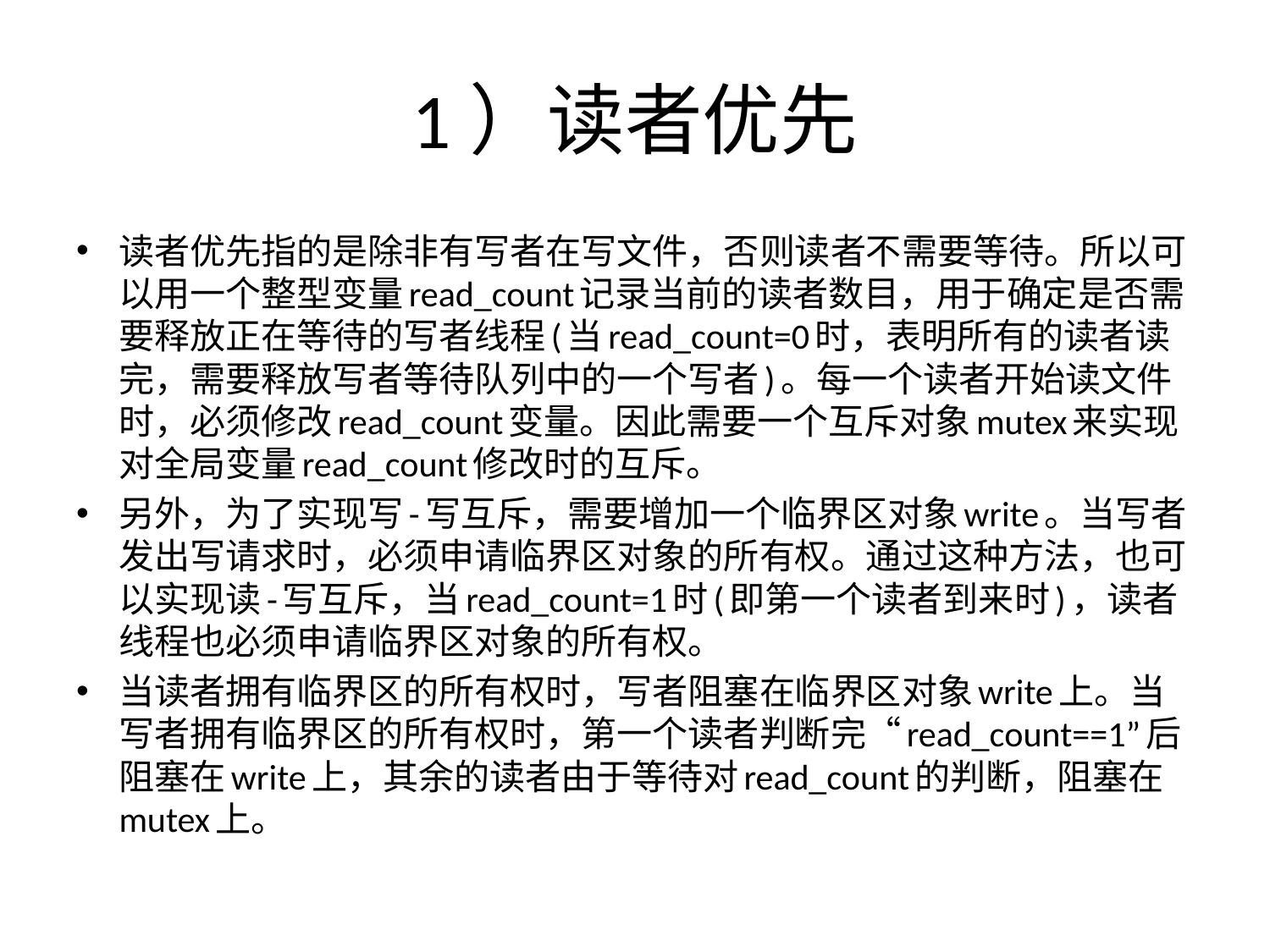

# 1）读者优先
读者优先指的是除非有写者在写文件，否则读者不需要等待。所以可以用一个整型变量read_count记录当前的读者数目，用于确定是否需要释放正在等待的写者线程(当read_count=0时，表明所有的读者读完，需要释放写者等待队列中的一个写者)。每一个读者开始读文件时，必须修改read_count变量。因此需要一个互斥对象mutex来实现对全局变量read_count修改时的互斥。
另外，为了实现写-写互斥，需要增加一个临界区对象write。当写者发出写请求时，必须申请临界区对象的所有权。通过这种方法，也可以实现读-写互斥，当read_count=1时(即第一个读者到来时)，读者线程也必须申请临界区对象的所有权。
当读者拥有临界区的所有权时，写者阻塞在临界区对象write上。当写者拥有临界区的所有权时，第一个读者判断完“read_count==1”后阻塞在write上，其余的读者由于等待对read_count的判断，阻塞在mutex上。